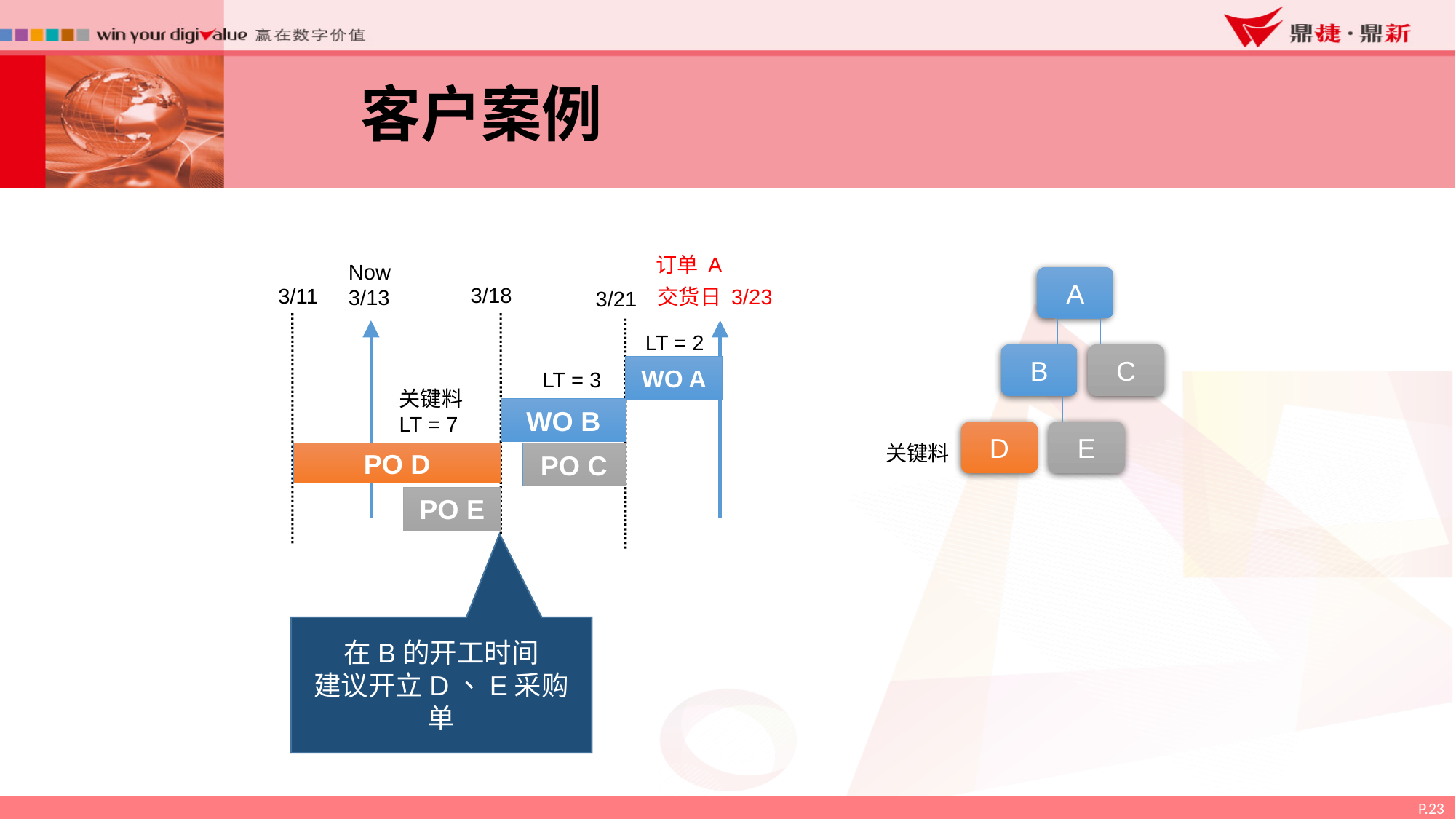

客户案例

订单 A
Now
3/13
A
3/18
3/11
交货日 3/23
3/21

LT = 2
B
C
WO A
LT = 3
关键料
LT = 7
WO B
D
E
关键料
PO D
PO C
PO E
在B的开工时间
建议开立D、E采购单